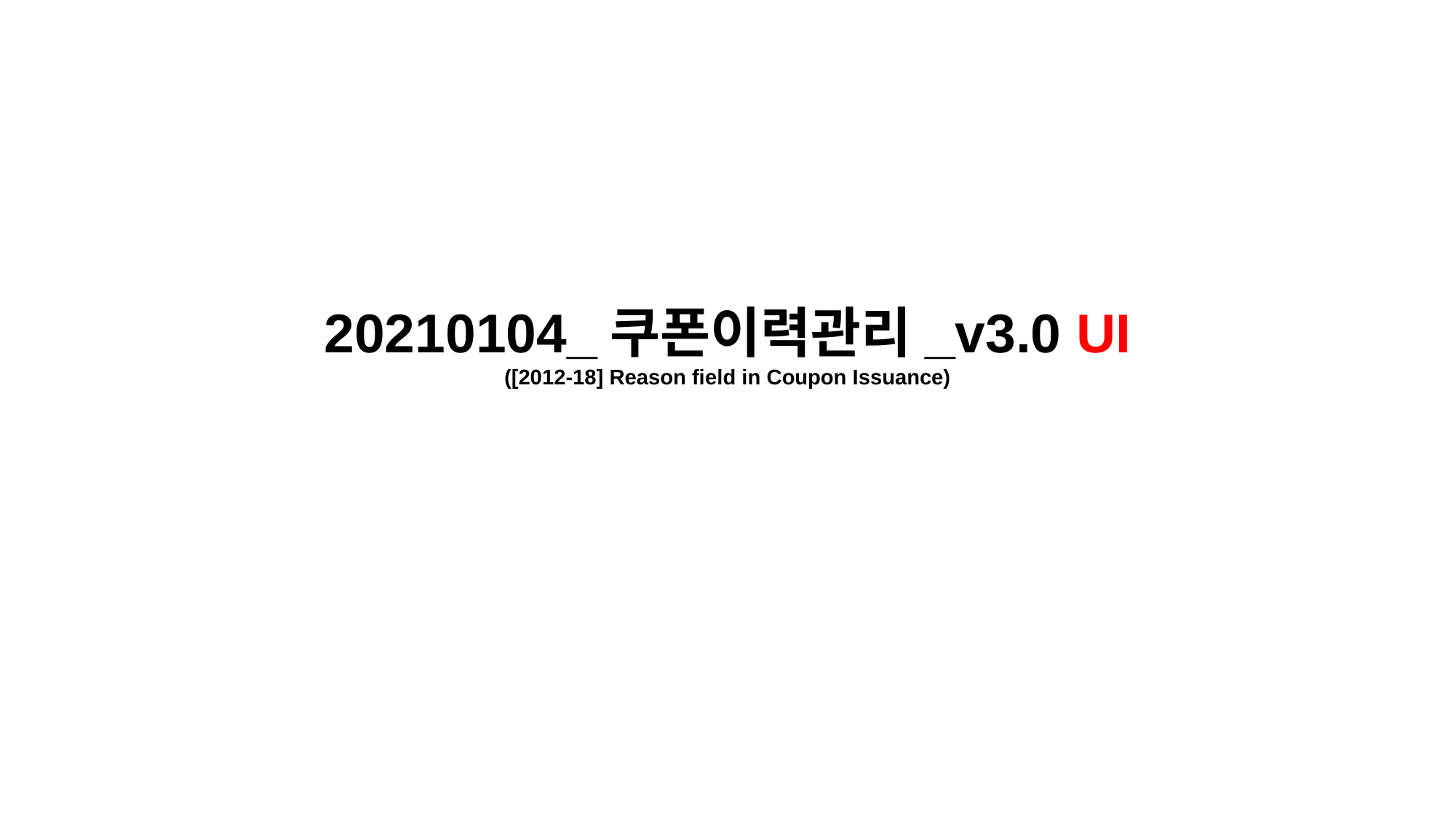

20210104_쿠폰이력관리_v3.0 UI
([2012-18] Reason field in Coupon Issuance)